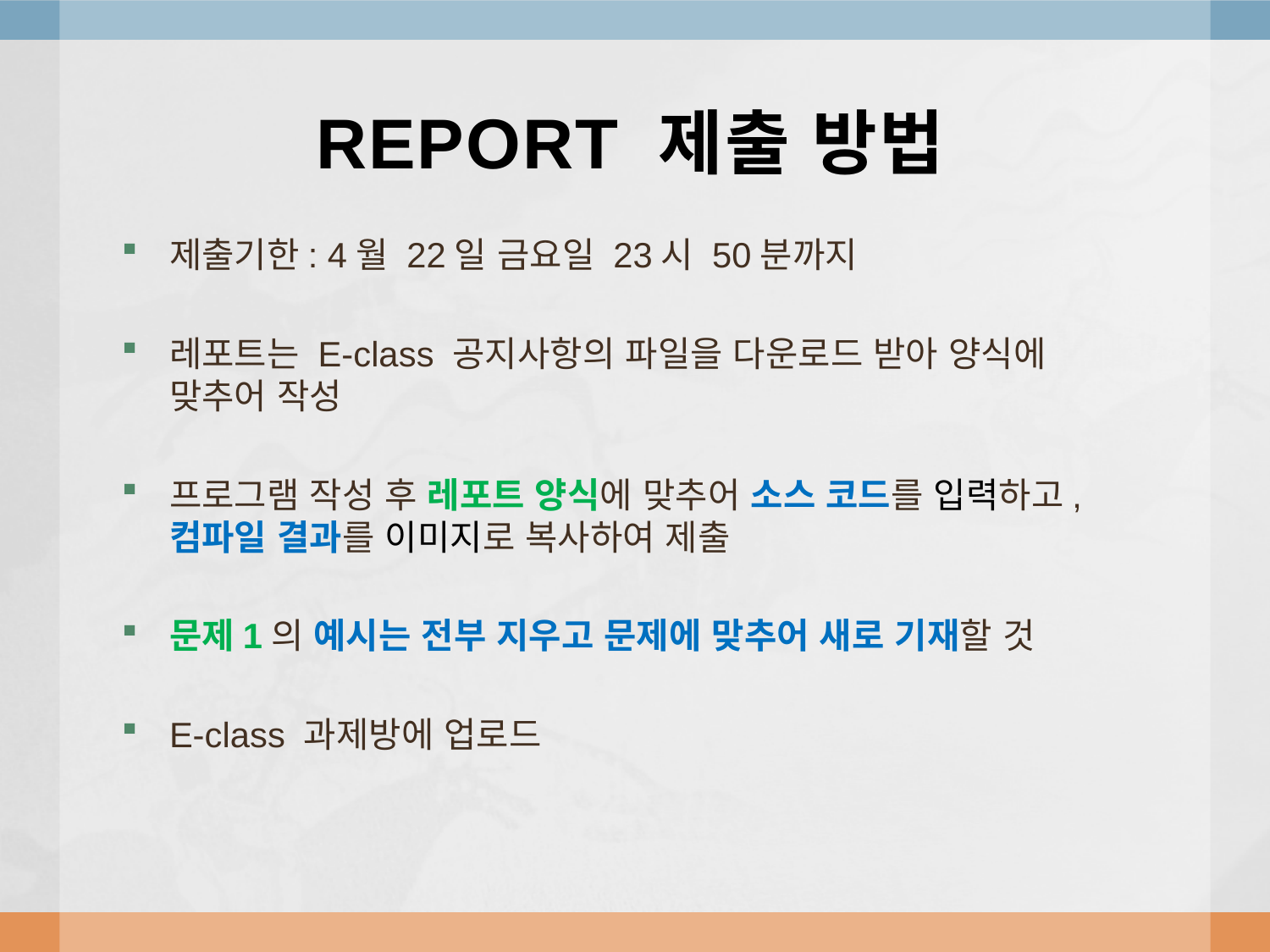

# REPORT 제출 방법
제출기한: 4월 22일 금요일 23시 50분까지

레포트는 E-class 공지사항의 파일을 다운로드 받아 양식에 맞추어 작성

프로그램 작성 후 레포트 양식에 맞추어 소스 코드를 입력하고, 컴파일 결과를 이미지로 복사하여 제출

문제1의 예시는 전부 지우고 문제에 맞추어 새로 기재할 것

E-class 과제방에 업로드